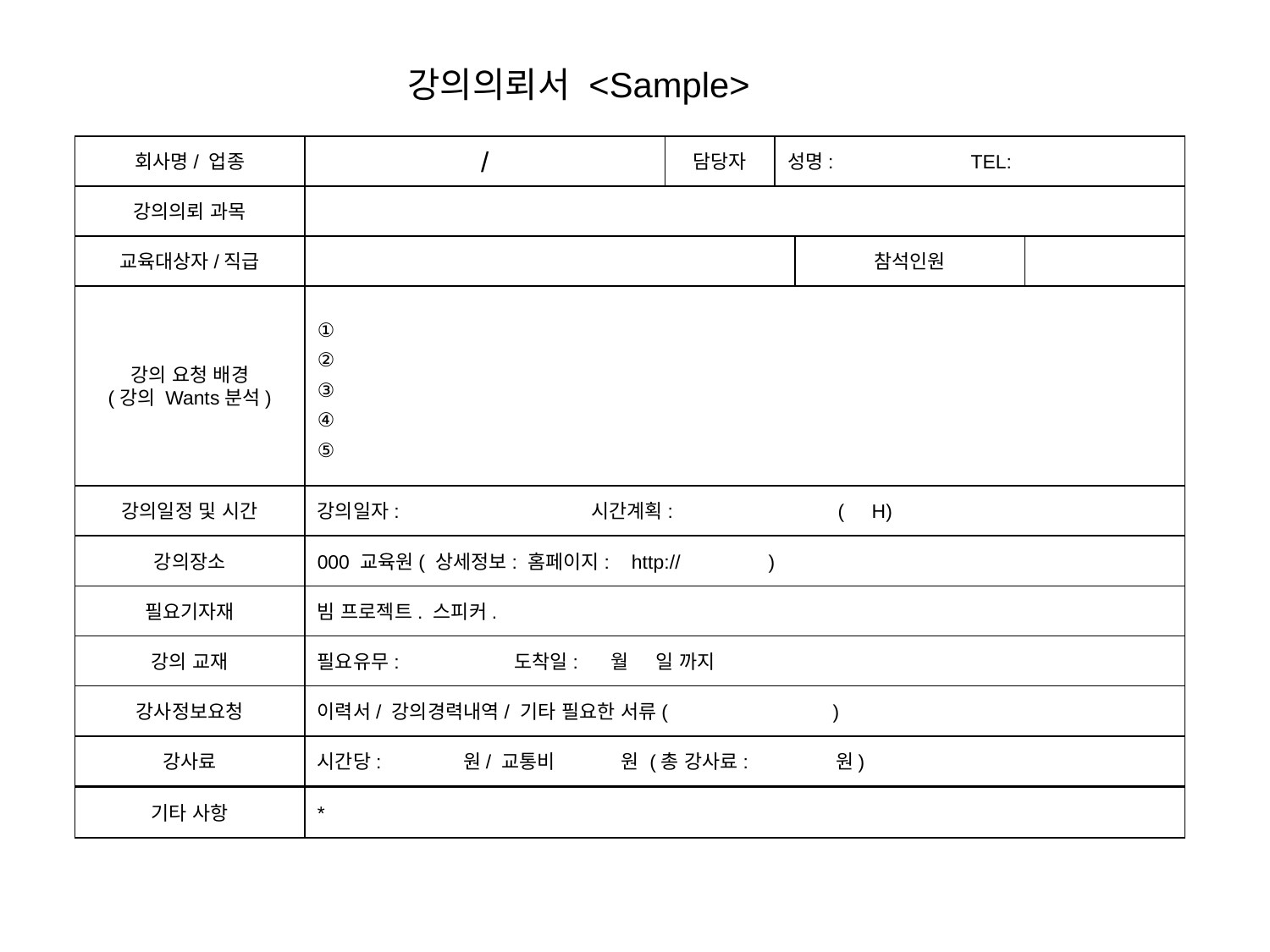

강의의뢰서 <Sample>
회사명/ 업종
/
담당자
성명:                         TEL:
강의의뢰 과목

교육대상자/직급

참석인원

강의 요청 배경
(강의 Wants분석)
①
②
③
④
⑤
강의일정 및 시간
강의일자:                                  시간계획:                              (     H)
강의장소
000 교육원( 상세정보: 홈페이지:    http://                )
필요기자재
빔 프로젝트. 스피커.
강의 교재
필요유무:                    도착일:     월     일 까지
강사정보요청
이력서/ 강의경력내역/ 기타 필요한 서류(                              )
강사료
시간당:              원/ 교통비            원 (총 강사료:               원)
기타 사항
*